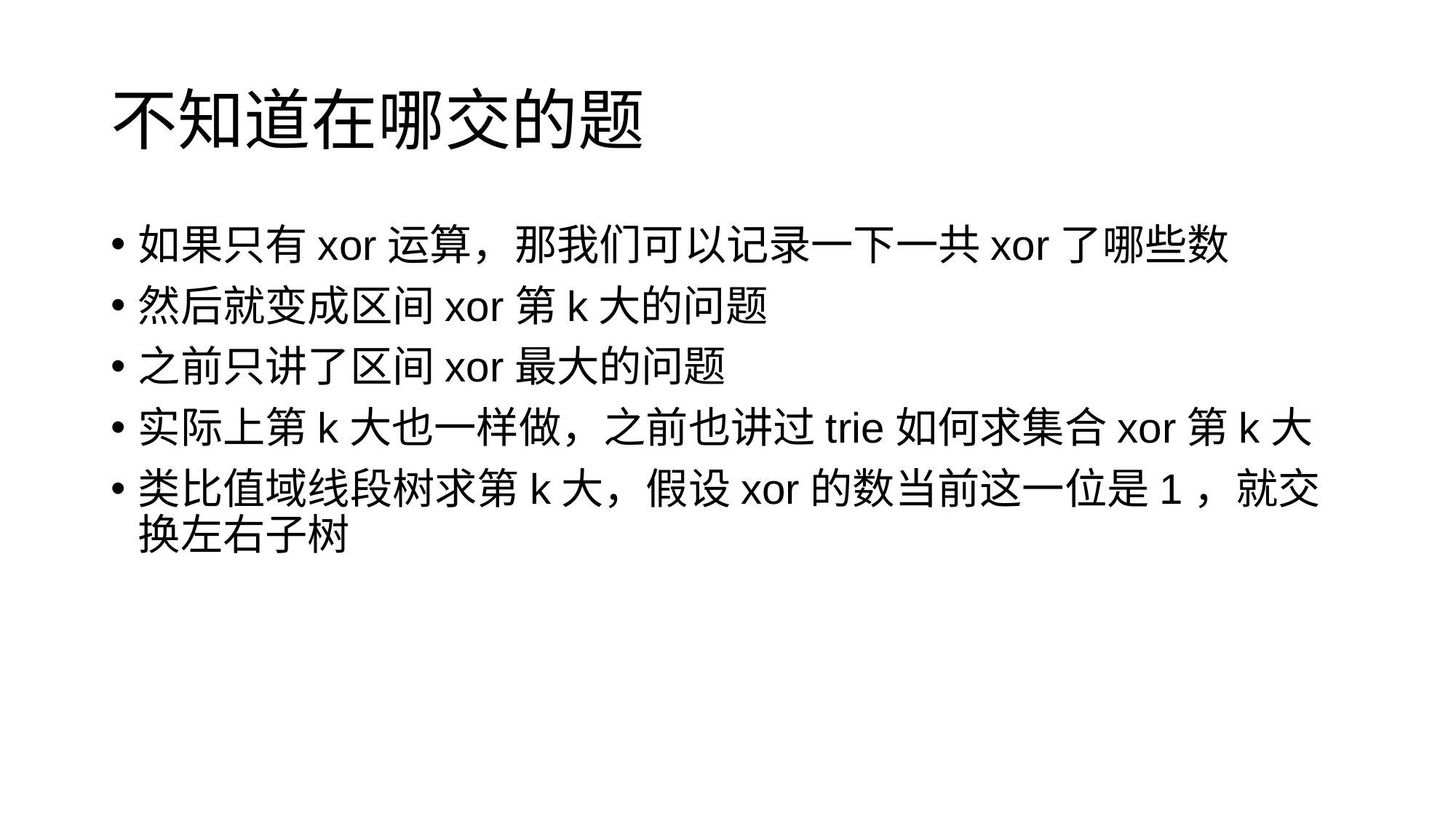

# 不知道在哪交的题
如果只有xor运算，那我们可以记录一下一共xor了哪些数
然后就变成区间xor第k大的问题
之前只讲了区间xor最大的问题
实际上第k大也一样做，之前也讲过trie如何求集合xor第k大
类比值域线段树求第k大，假设xor的数当前这一位是1，就交换左右子树